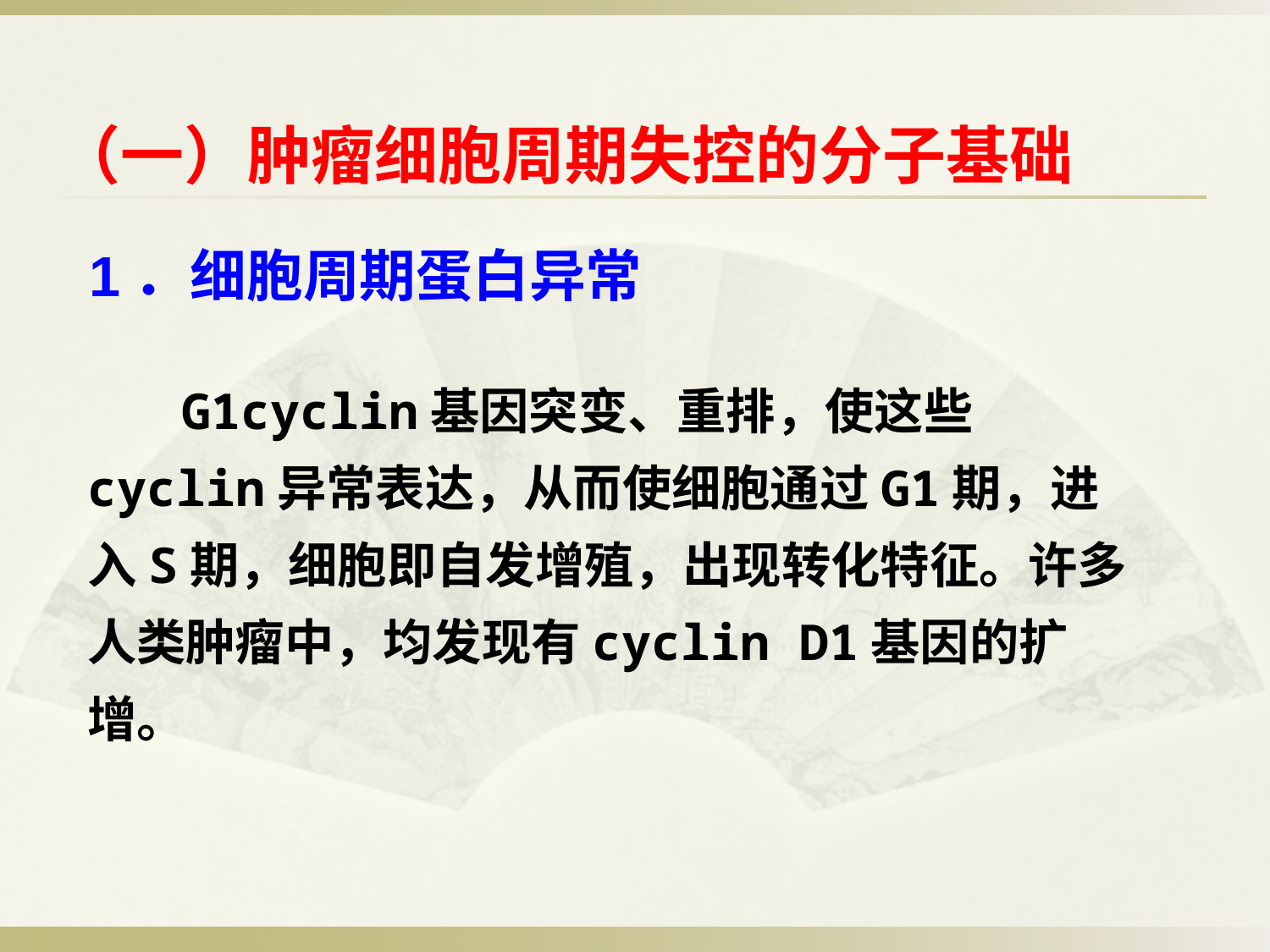

（一）肿瘤细胞周期失控的分子基础
  1．细胞周期蛋白异常
　   G1cyclin基因突变、重排，使这些cyclin异常表达，从而使细胞通过G1期，进入S期，细胞即自发增殖，出现转化特征。许多人类肿瘤中，均发现有cyclin D1基因的扩增。